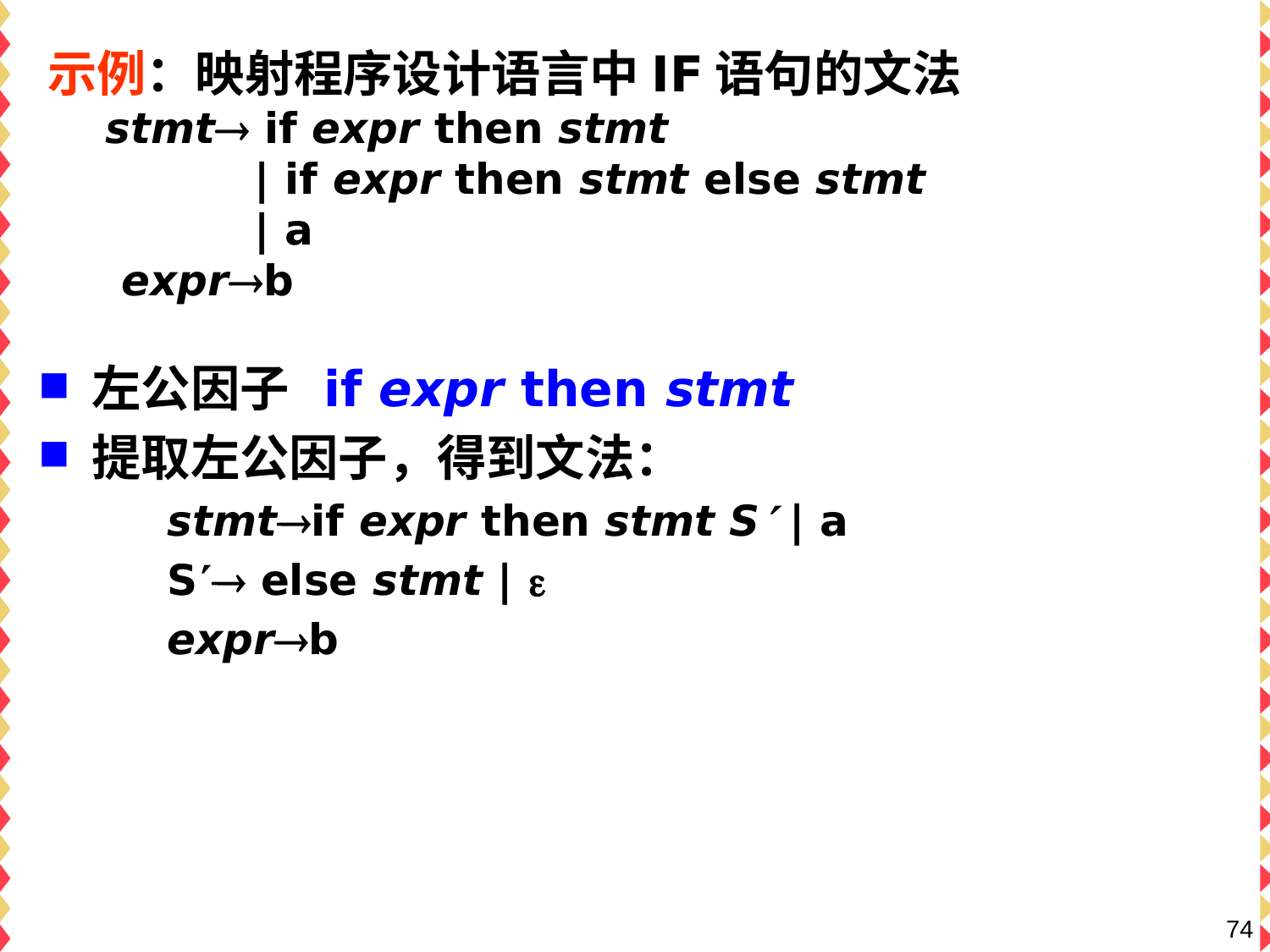

# 示例：映射程序设计语言中IF语句的文法 stmt→ if expr then stmt | if expr then stmt else stmt | a expr→b
左公因子  if expr then stmt
提取左公因子，得到文法：
    stmt→if expr then stmt S′ | a
    S′→ else stmt | ε
    expr→b

74